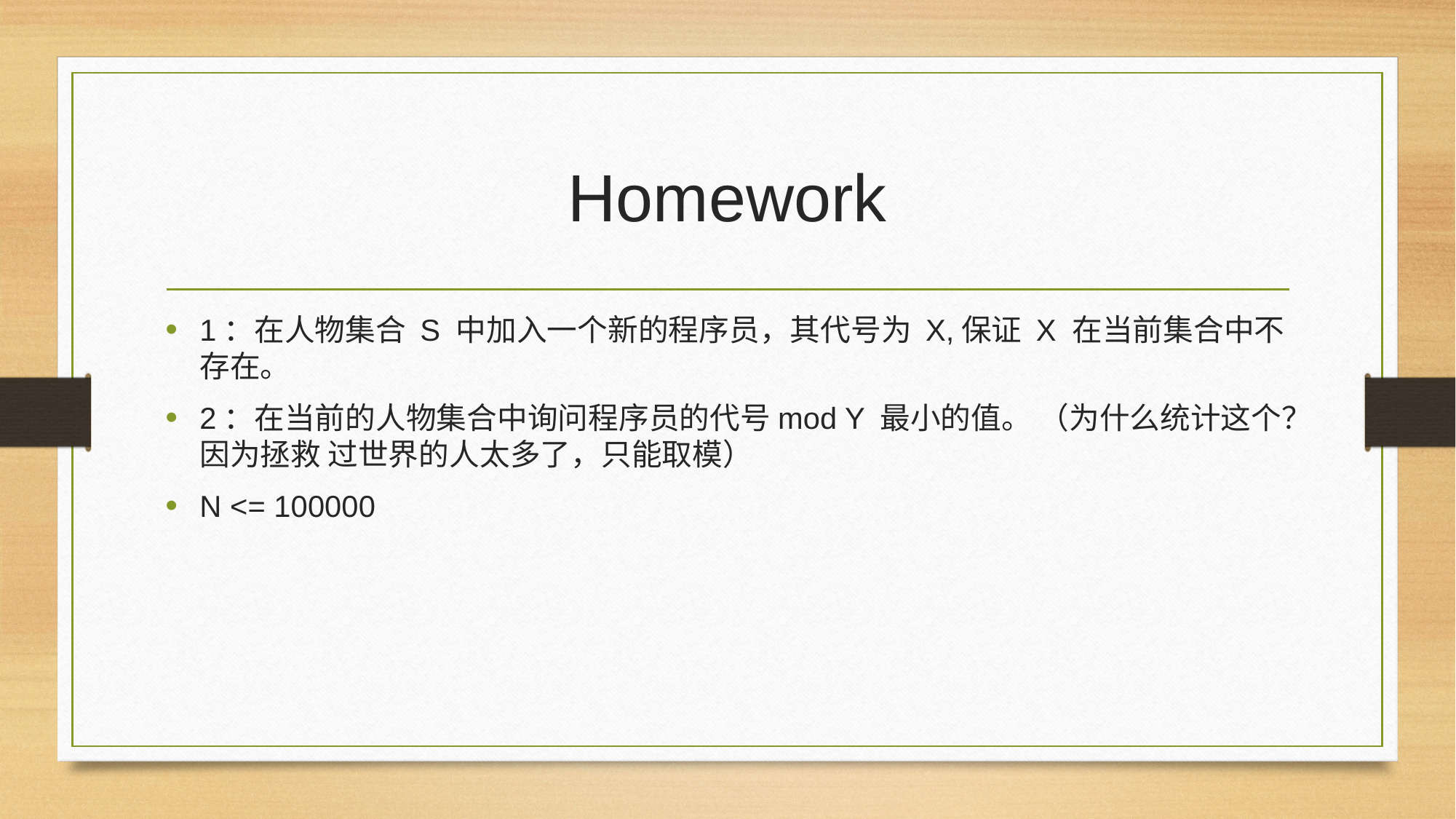

# Homework
1：在人物集合 S 中加入一个新的程序员，其代号为 X,保证 X 在当前集合中不存在。
2：在当前的人物集合中询问程序员的代号mod Y 最小的值。 （为什么统计这个？因为拯救 过世界的人太多了，只能取模）
N <= 100000